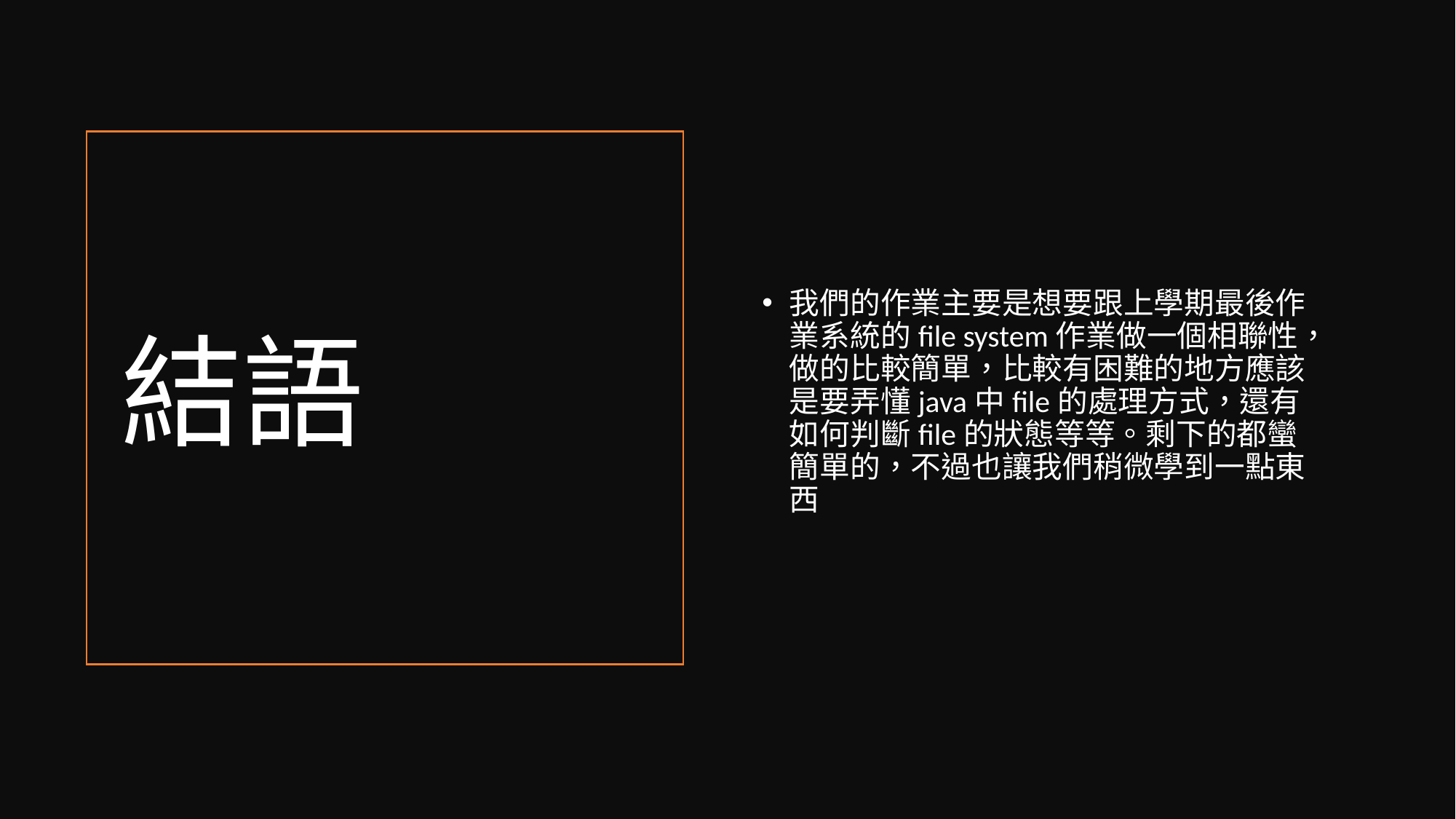

我們的作業主要是想要跟上學期最後作業系統的file system作業做一個相聯性，做的比較簡單，比較有困難的地方應該是要弄懂java中file的處理方式，還有如何判斷file的狀態等等。剩下的都蠻簡單的，不過也讓我們稍微學到一點東西

# 結語